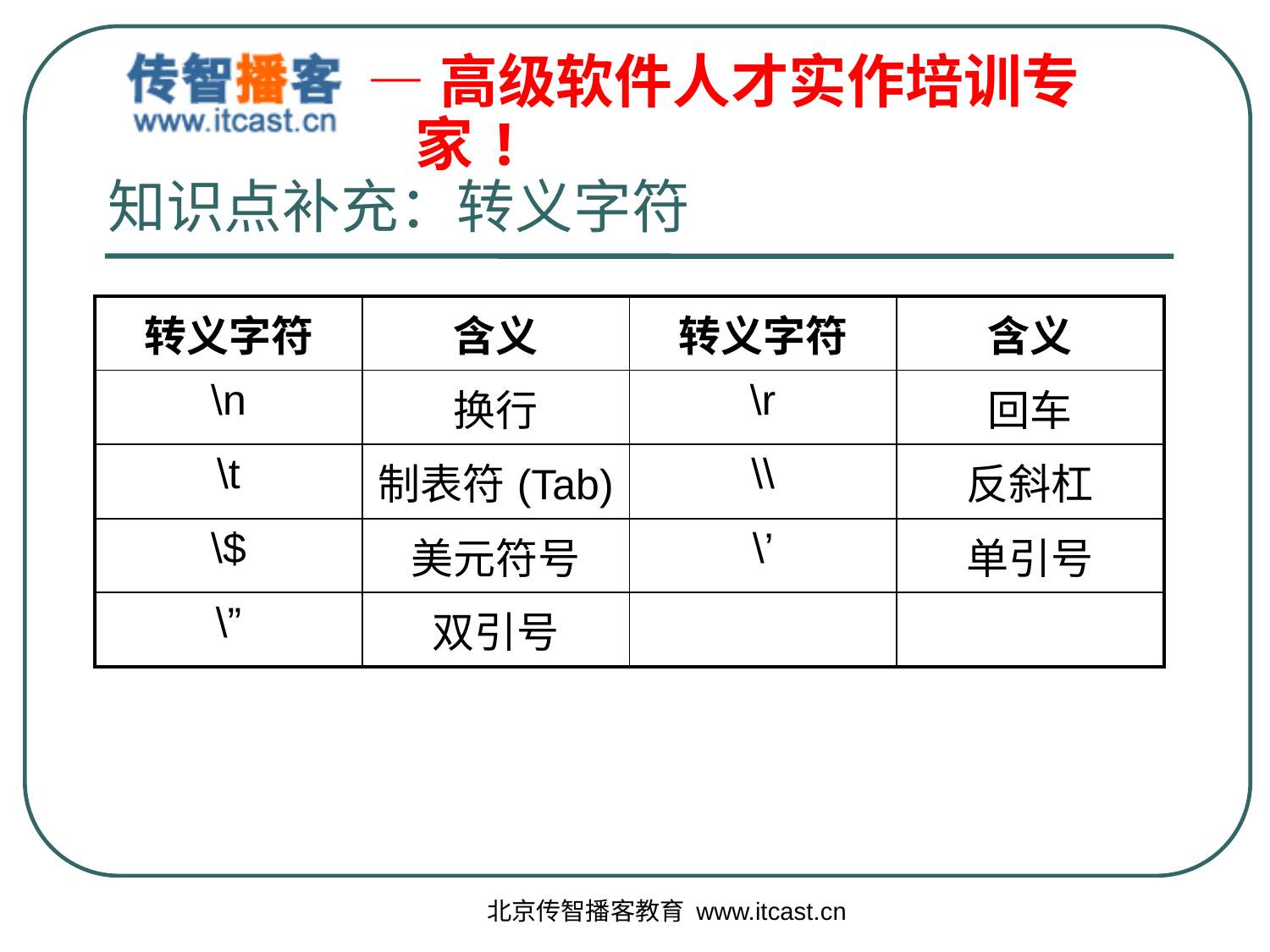

# 知识点补充：转义字符
| 转义字符 | 含义 | 转义字符 | 含义 |
| --- | --- | --- | --- |
| \n | 换行 | \r | 回车 |
| \t | 制表符(Tab) | \\ | 反斜杠 |
| \$ | 美元符号 | \’ | 单引号 |
| \” | 双引号 |  |  |